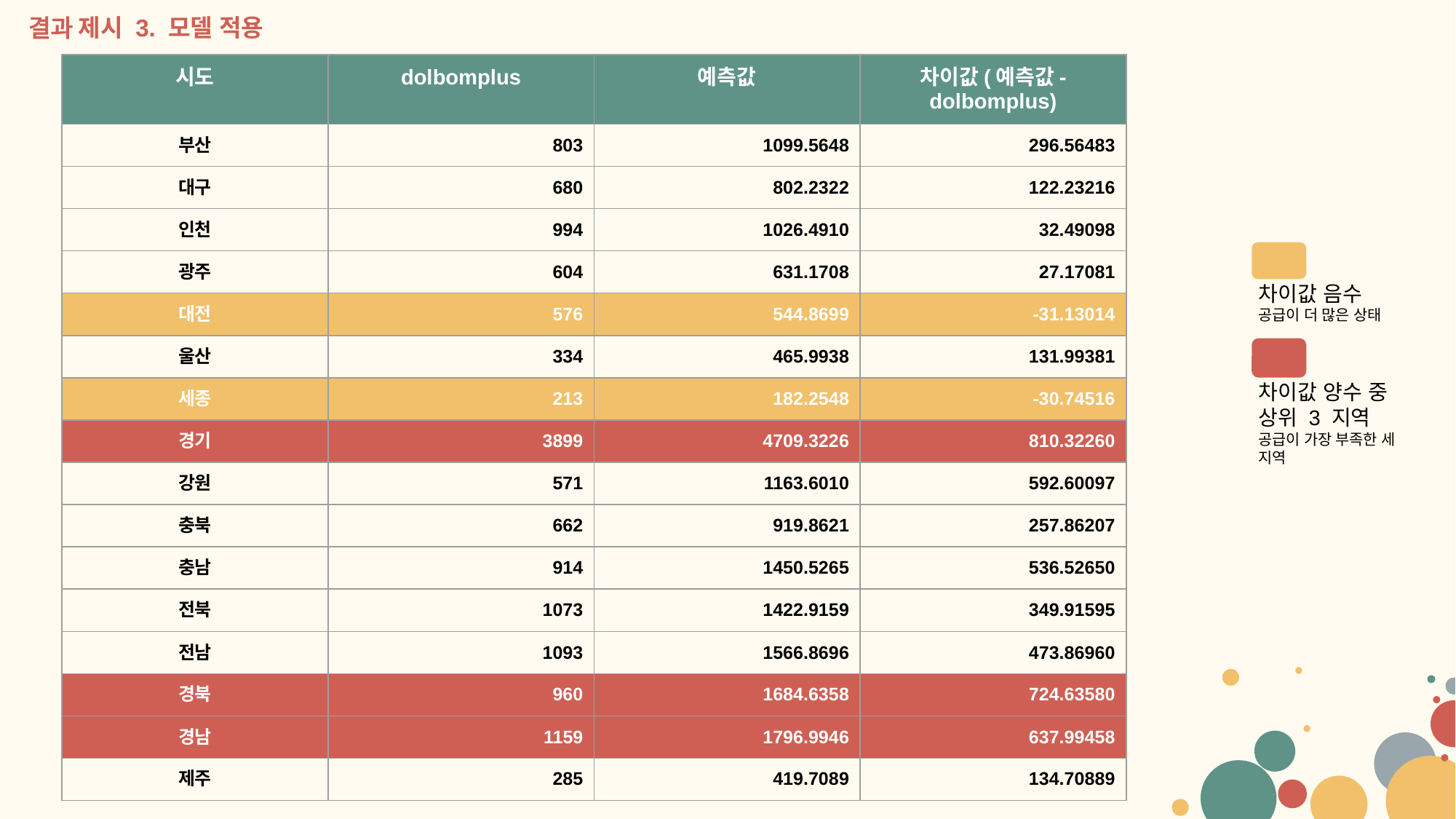

결과 제시 3. 모델 적용
| 시도 | dolbomplus | 예측값 | 차이값(예측값-dolbomplus) |
| --- | --- | --- | --- |
| 부산 | 803 | 1099.5648 | 296.56483 |
| 대구 | 680 | 802.2322 | 122.23216 |
| 인천 | 994 | 1026.4910 | 32.49098 |
| 광주 | 604 | 631.1708 | 27.17081 |
| 대전 | 576 | 544.8699 | -31.13014 |
| 울산 | 334 | 465.9938 | 131.99381 |
| 세종 | 213 | 182.2548 | -30.74516 |
| 경기 | 3899 | 4709.3226 | 810.32260 |
| 강원 | 571 | 1163.6010 | 592.60097 |
| 충북 | 662 | 919.8621 | 257.86207 |
| 충남 | 914 | 1450.5265 | 536.52650 |
| 전북 | 1073 | 1422.9159 | 349.91595 |
| 전남 | 1093 | 1566.8696 | 473.86960 |
| 경북 | 960 | 1684.6358 | 724.63580 |
| 경남 | 1159 | 1796.9946 | 637.99458 |
| 제주 | 285 | 419.7089 | 134.70889 |

차이값 음수
공급이 더 많은 상태

차이값 양수 중 상위 3 지역
공급이 가장 부족한 세 지역